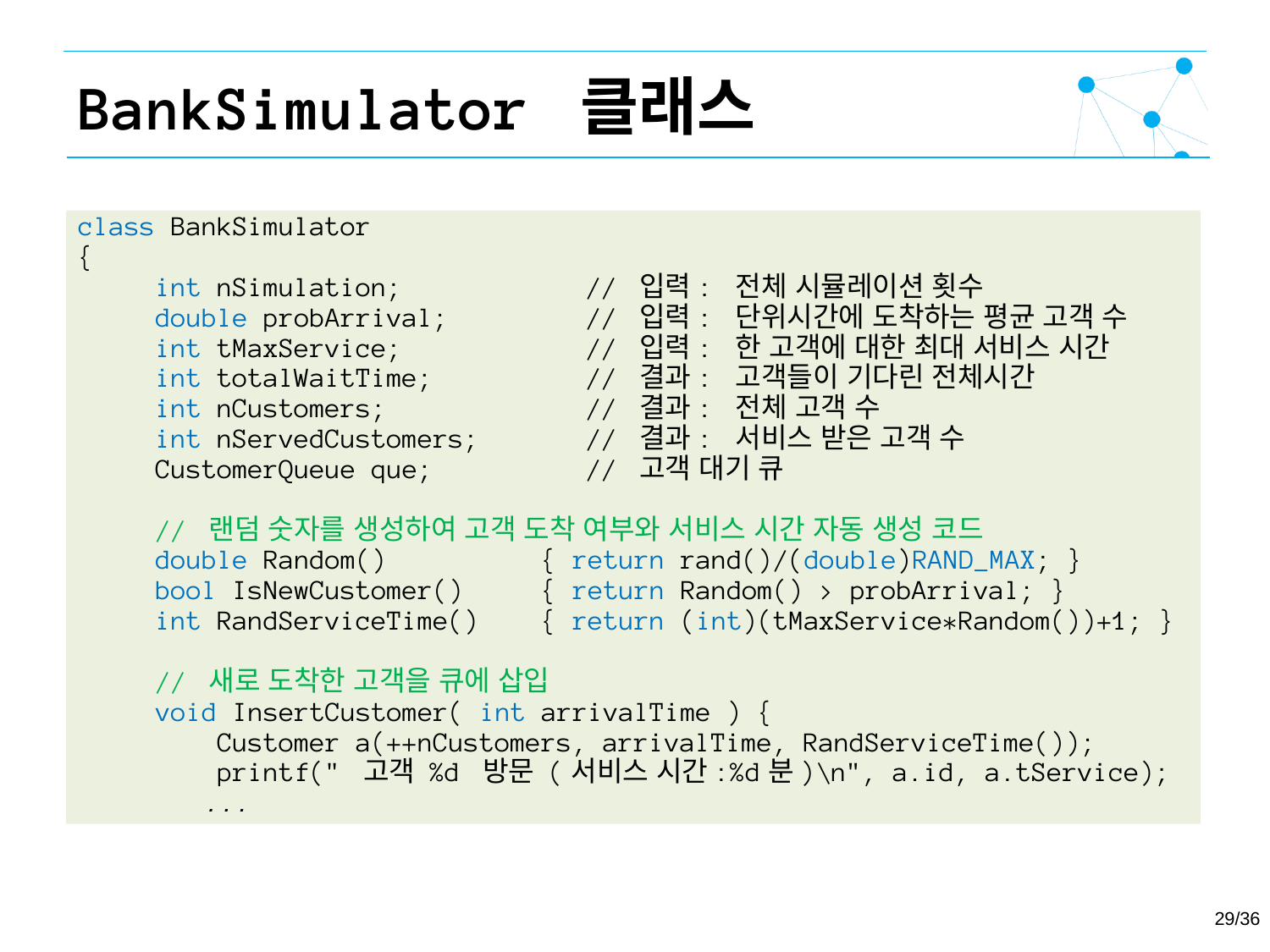

BankSimulator 클래스
class BankSimulator
{
     int nSimulation; 		// 입력: 전체 시뮬레이션 횟수
     double probArrival;		// 입력: 단위시간에 도착하는 평균 고객 수
     int tMaxService;		// 입력: 한 고객에 대한 최대 서비스 시간
     int totalWaitTime;		// 결과: 고객들이 기다린 전체시간
     int nCustomers;		// 결과: 전체 고객 수
     int nServedCustomers;	// 결과: 서비스 받은 고객 수
     CustomerQueue que;		// 고객 대기 큐

     // 랜덤 숫자를 생성하여 고객 도착 여부와 서비스 시간 자동 생성 코드
     double Random()          { return rand()/(double)RAND_MAX; }
     bool IsNewCustomer()     { return Random() > probArrival; }
     int RandServiceTime()    { return (int)(tMaxService*Random())+1; }

     // 새로 도착한 고객을 큐에 삽입
     void InsertCustomer( int arrivalTime ) {
         Customer a(++nCustomers, arrivalTime, RandServiceTime());
         printf(" 고객 %d 방문 (서비스 시간:%d분)\n", a.id, a.tService);
	...